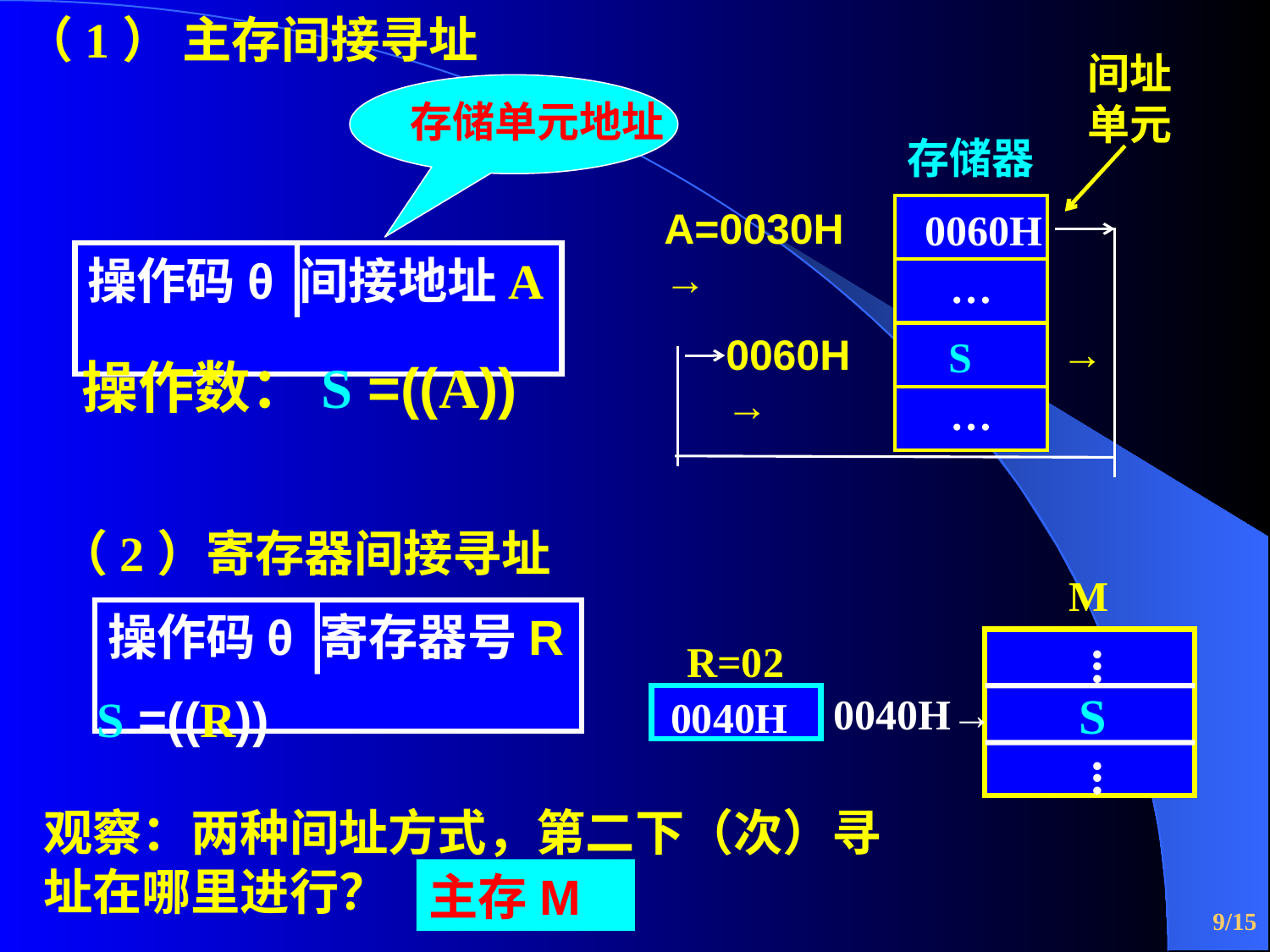

（1） 主存间接寻址
间址单元

存储单元地址
 存储器
A=0030H →
|  |
| --- |
| … |
|  |
| … |
0060H
操作码θ 间接地址A

→
0060H →
S
操作数：S =((A))
（2）寄存器间接寻址
 M
操作码θ 寄存器号R

R=02

...
 S
0040H→
S =((R))
0040H

...
观察：两种间址方式，第二下（次）寻址在哪里进行？
主存M
9/15